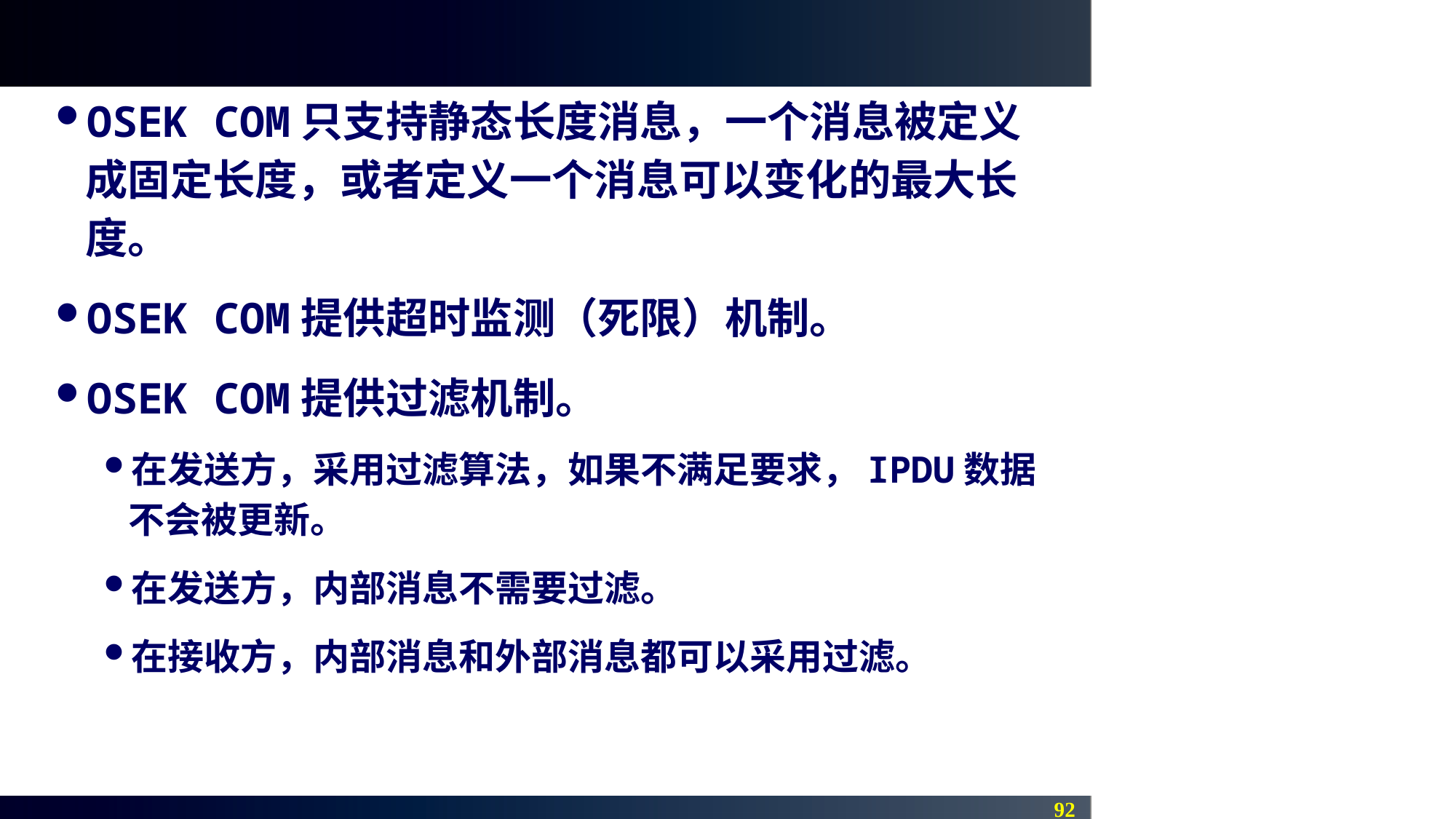

OSEK COM只支持静态长度消息，一个消息被定义成固定长度，或者定义一个消息可以变化的最大长度。
OSEK COM提供超时监测（死限）机制。
OSEK COM提供过滤机制。
在发送方，采用过滤算法，如果不满足要求，IPDU数据不会被更新。
在发送方，内部消息不需要过滤。
在接收方，内部消息和外部消息都可以采用过滤。